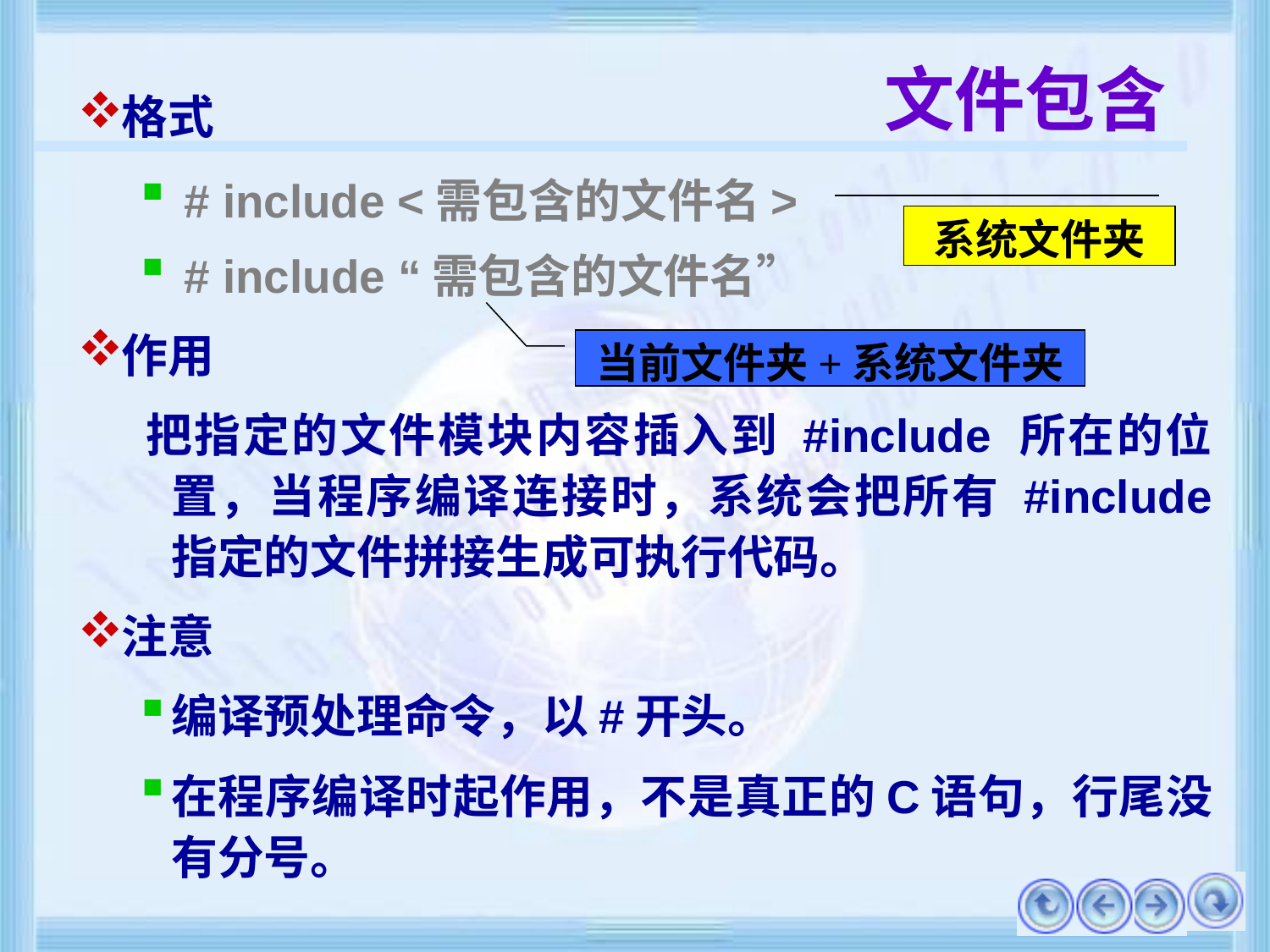

# 文件包含
格式
 # include <需包含的文件名>
 # include “需包含的文件名”
作用
把指定的文件模块内容插入到 #include 所在的位置，当程序编译连接时，系统会把所有 #include 指定的文件拼接生成可执行代码。
注意
编译预处理命令，以#开头。
在程序编译时起作用，不是真正的C语句，行尾没有分号。
系统文件夹
当前文件夹+系统文件夹